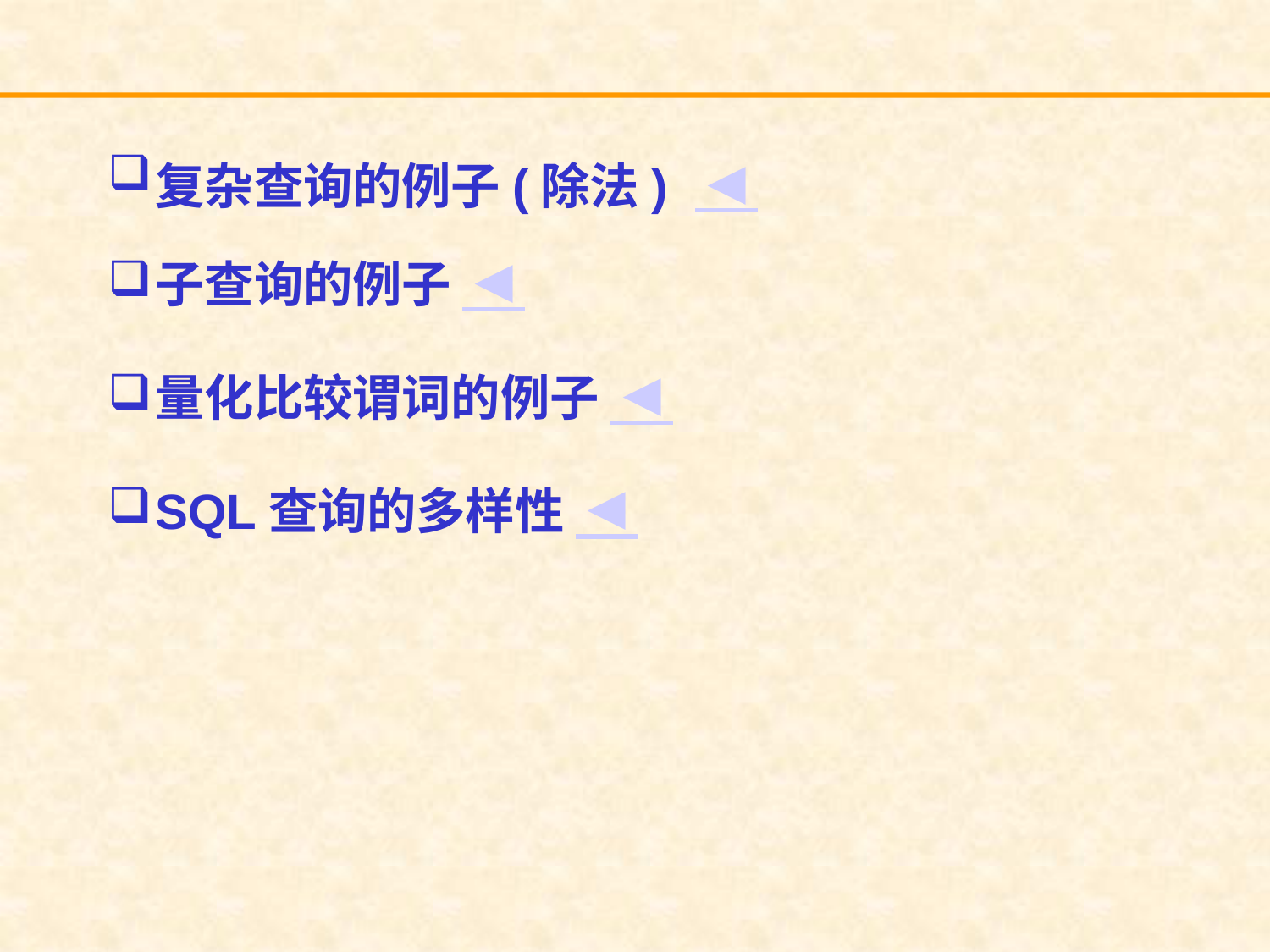

#
复杂查询的例子(除法)  ◄
子查询的例子 ◄
量化比较谓词的例子 ◄
SQL查询的多样性 ◄